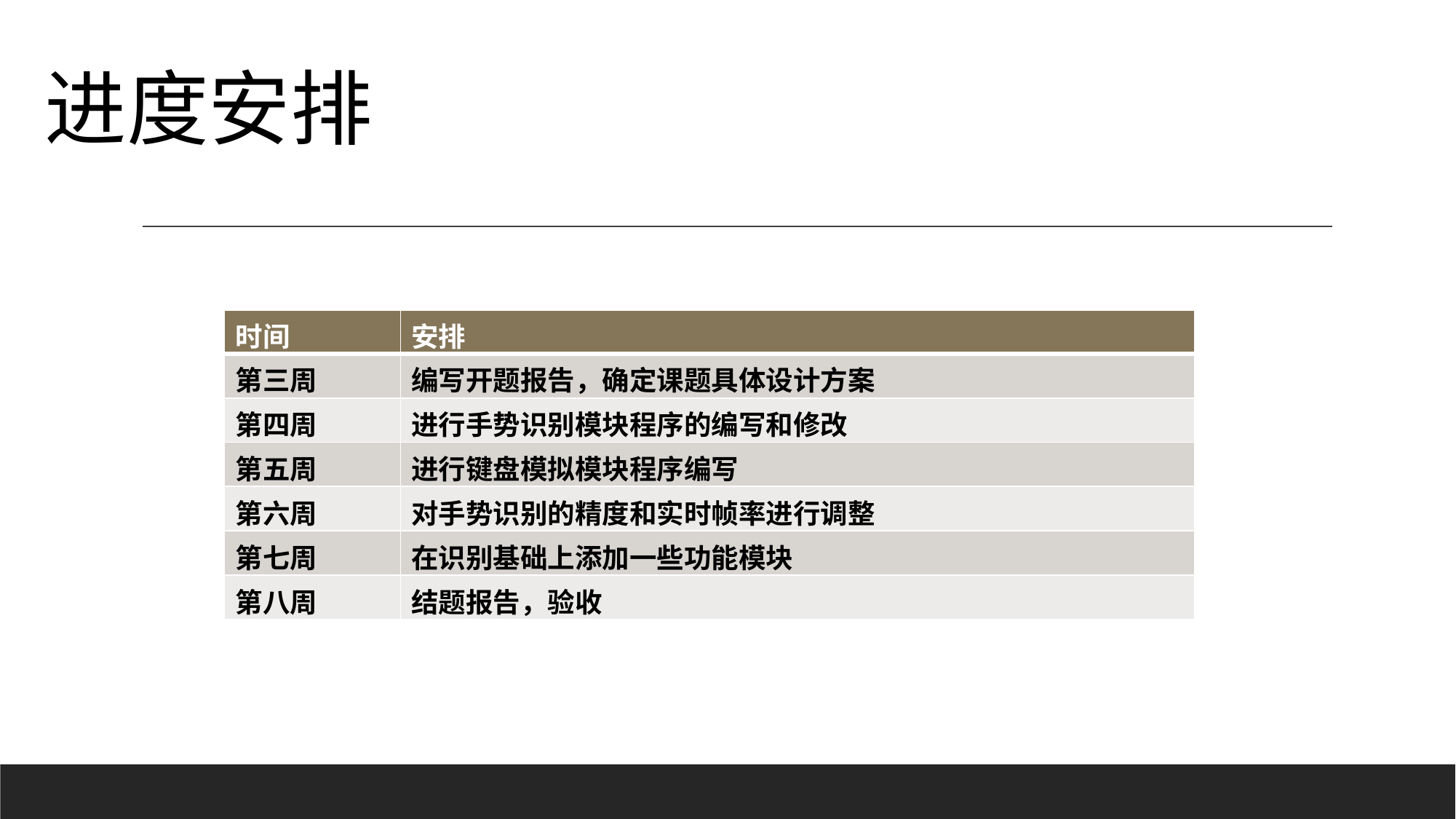

进度安排

| 时间 | 安排 |
| --- | --- |
| 第三周 | 编写开题报告，确定课题具体设计方案 |
| 第四周 | 进行手势识别模块程序的编写和修改 |
| 第五周 | 进行键盘模拟模块程序编写 |
| 第六周 | 对手势识别的精度和实时帧率进行调整 |
| 第七周 | 在识别基础上添加一些功能模块 |
| 第八周 | 结题报告，验收 |